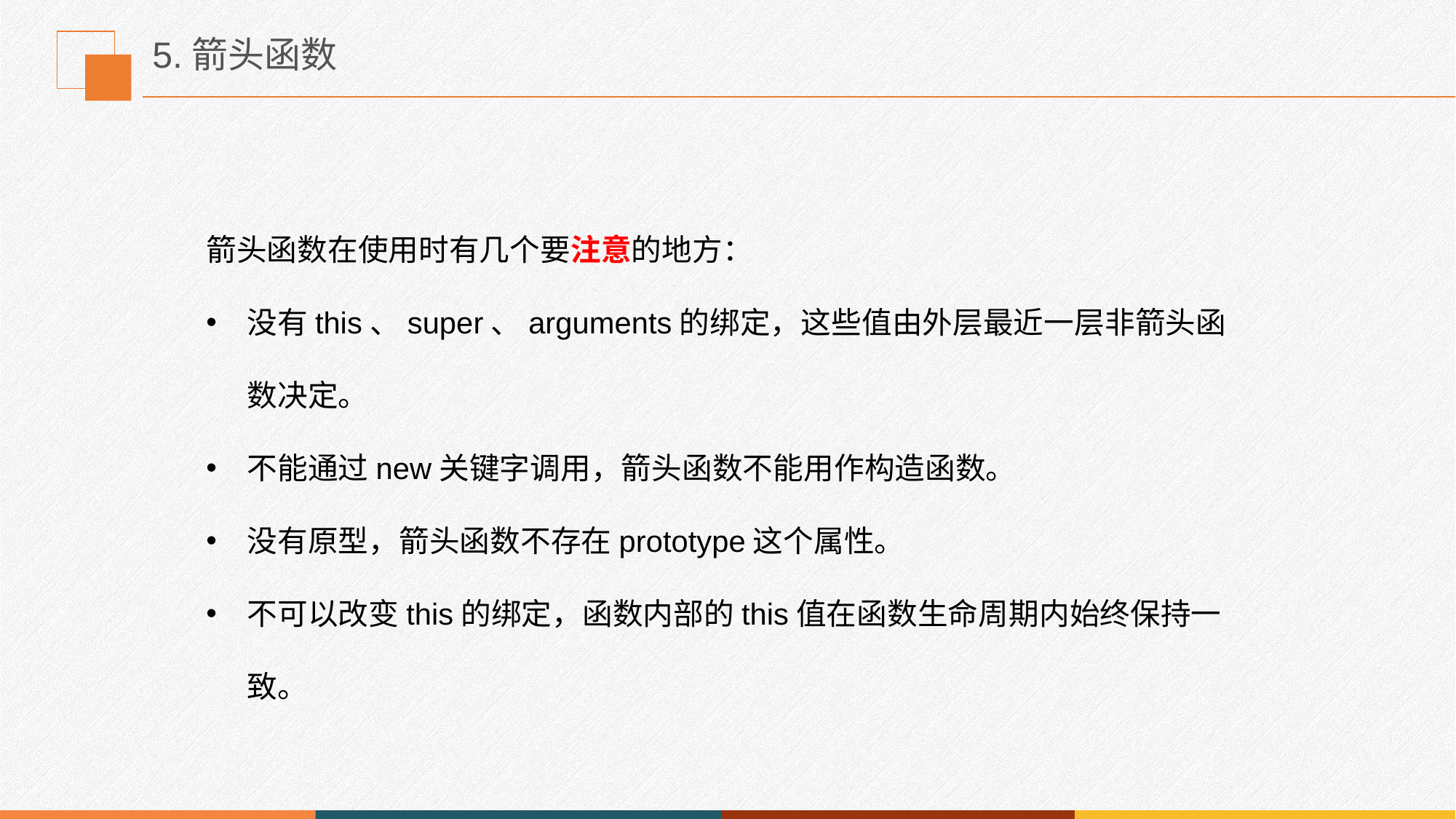

# 5.箭头函数
箭头函数在使用时有几个要注意的地方：
没有this、super、arguments的绑定，这些值由外层最近一层非箭头函数决定。
不能通过new关键字调用，箭头函数不能用作构造函数。
没有原型，箭头函数不存在prototype这个属性。
不可以改变this的绑定，函数内部的this值在函数生命周期内始终保持一致。